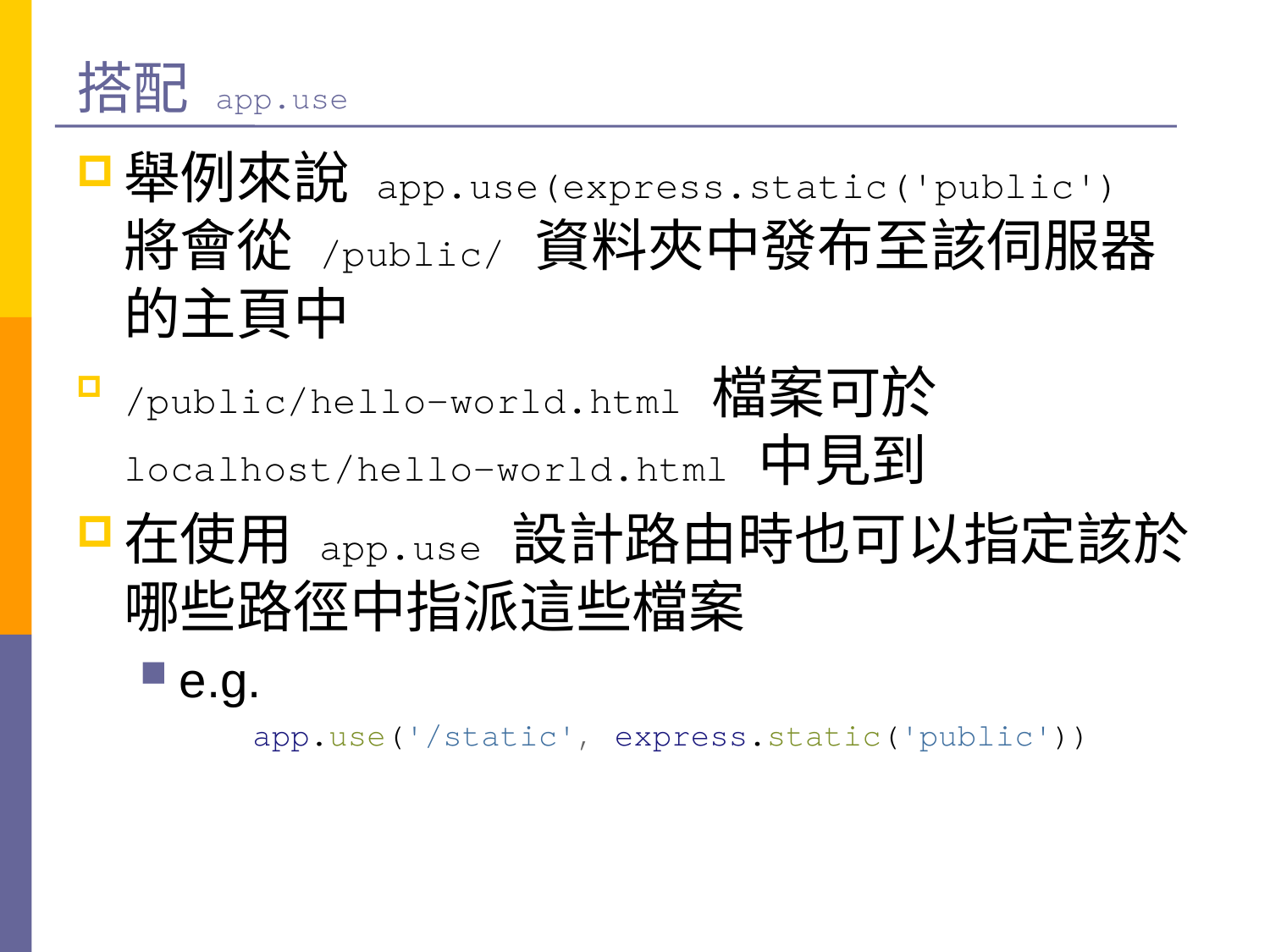

# 搭配 app.use
舉例來說 app.use(express.static('public') 將會從 /public/ 資料夾中發布至該伺服器的主頁中
/public/hello-world.html 檔案可於 localhost/hello-world.html 中見到
在使用 app.use 設計路由時也可以指定該於哪些路徑中指派這些檔案
e.g.
app.use('/static', express.static('public'))